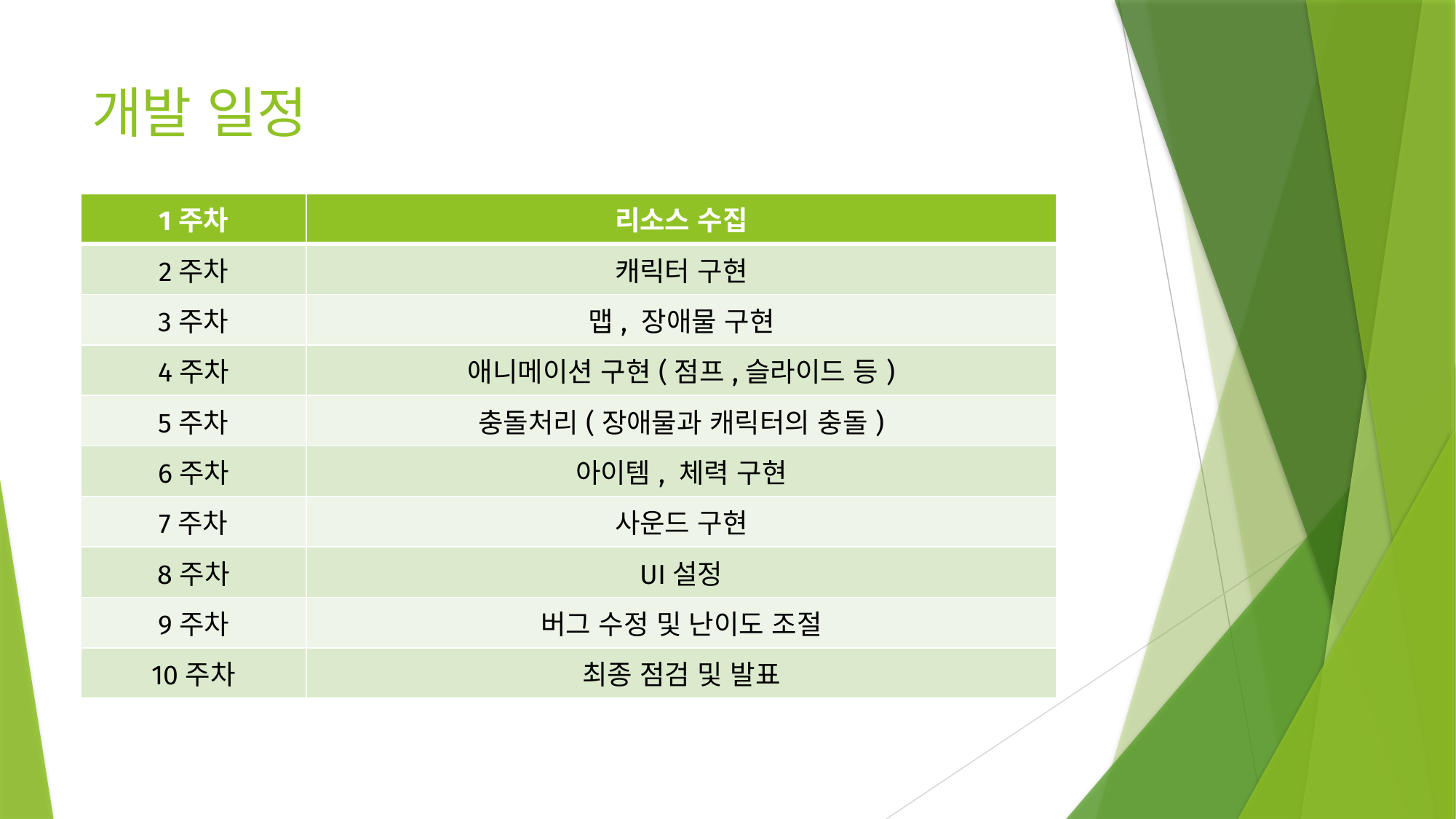

# 개발 일정
| 1주차 | 리소스 수집 |
| --- | --- |
| 2주차 | 캐릭터 구현 |
| 3주차 | 맵, 장애물 구현 |
| 4주차 | 애니메이션 구현(점프,슬라이드 등) |
| 5주차 | 충돌처리(장애물과 캐릭터의 충돌) |
| 6주차 | 아이템, 체력 구현 |
| 7주차 | 사운드 구현 |
| 8주차 | UI설정 |
| 9주차 | 버그 수정 및 난이도 조절 |
| 10주차 | 최종 점검 및 발표 |